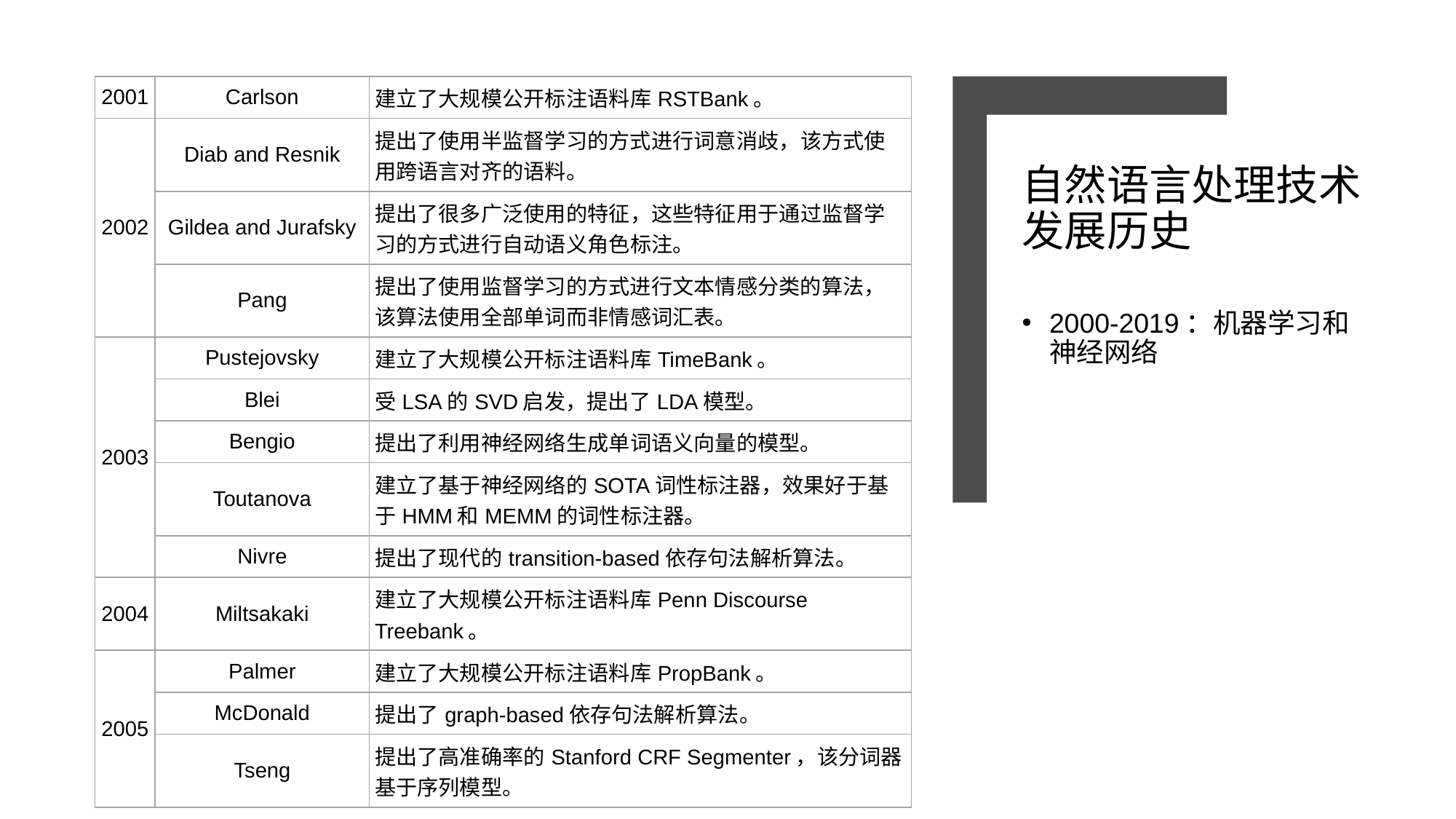

| 2001 | Carlson | 建立了大规模公开标注语料库RSTBank。 |
| --- | --- | --- |
| 2002 | Diab and Resnik | 提出了使用半监督学习的方式进行词意消歧，该方式使用跨语言对齐的语料。 |
|  | Gildea and Jurafsky | 提出了很多广泛使用的特征，这些特征用于通过监督学习的方式进行自动语义角色标注。 |
|  | Pang | 提出了使用监督学习的方式进行文本情感分类的算法，该算法使用全部单词而非情感词汇表。 |
| 2003 | Pustejovsky | 建立了大规模公开标注语料库TimeBank。 |
|  | Blei | 受LSA的SVD启发，提出了LDA模型。 |
|  | Bengio | 提出了利用神经网络生成单词语义向量的模型。 |
|  | Toutanova | 建立了基于神经网络的SOTA词性标注器，效果好于基于HMM和MEMM的词性标注器。 |
|  | Nivre | 提出了现代的transition-based依存句法解析算法。 |
| 2004 | Miltsakaki | 建立了大规模公开标注语料库Penn Discourse Treebank。 |
| 2005 | Palmer | 建立了大规模公开标注语料库PropBank。 |
|  | McDonald | 提出了graph-based依存句法解析算法。 |
|  | Tseng | 提出了高准确率的Stanford CRF Segmenter，该分词器基于序列模型。 |

# 自然语言处理技术发展历史
2000-2019：机器学习和神经网络